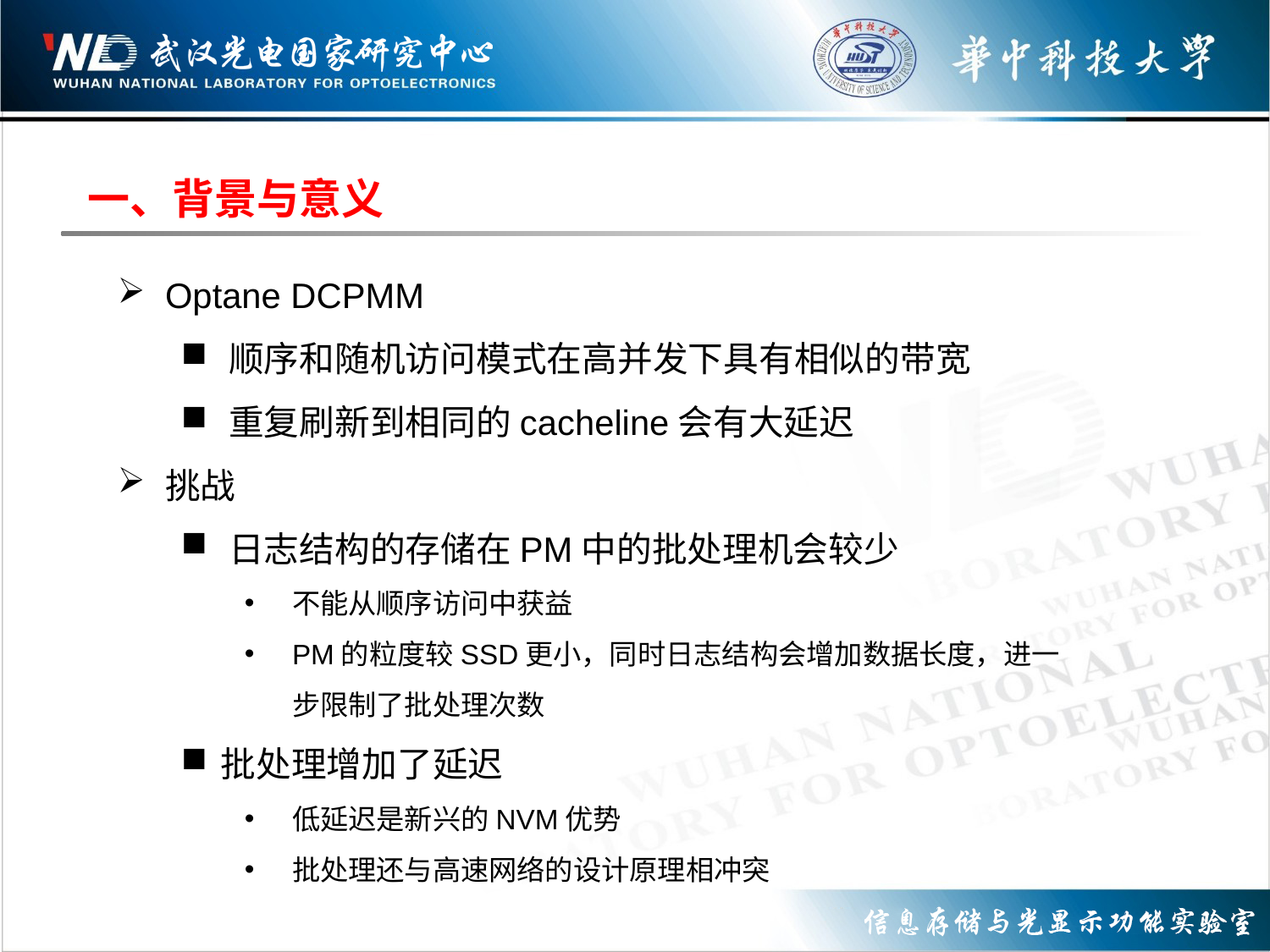

一、背景与意义
Optane DCPMM
顺序和随机访问模式在高并发下具有相似的带宽
重复刷新到相同的cacheline会有大延迟

挑战
日志结构的存储在PM中的批处理机会较少
不能从顺序访问中获益
PM的粒度较SSD更小，同时日志结构会增加数据长度，进一步限制了批处理次数
批处理增加了延迟
低延迟是新兴的NVM优势
批处理还与高速网络的设计原理相冲突